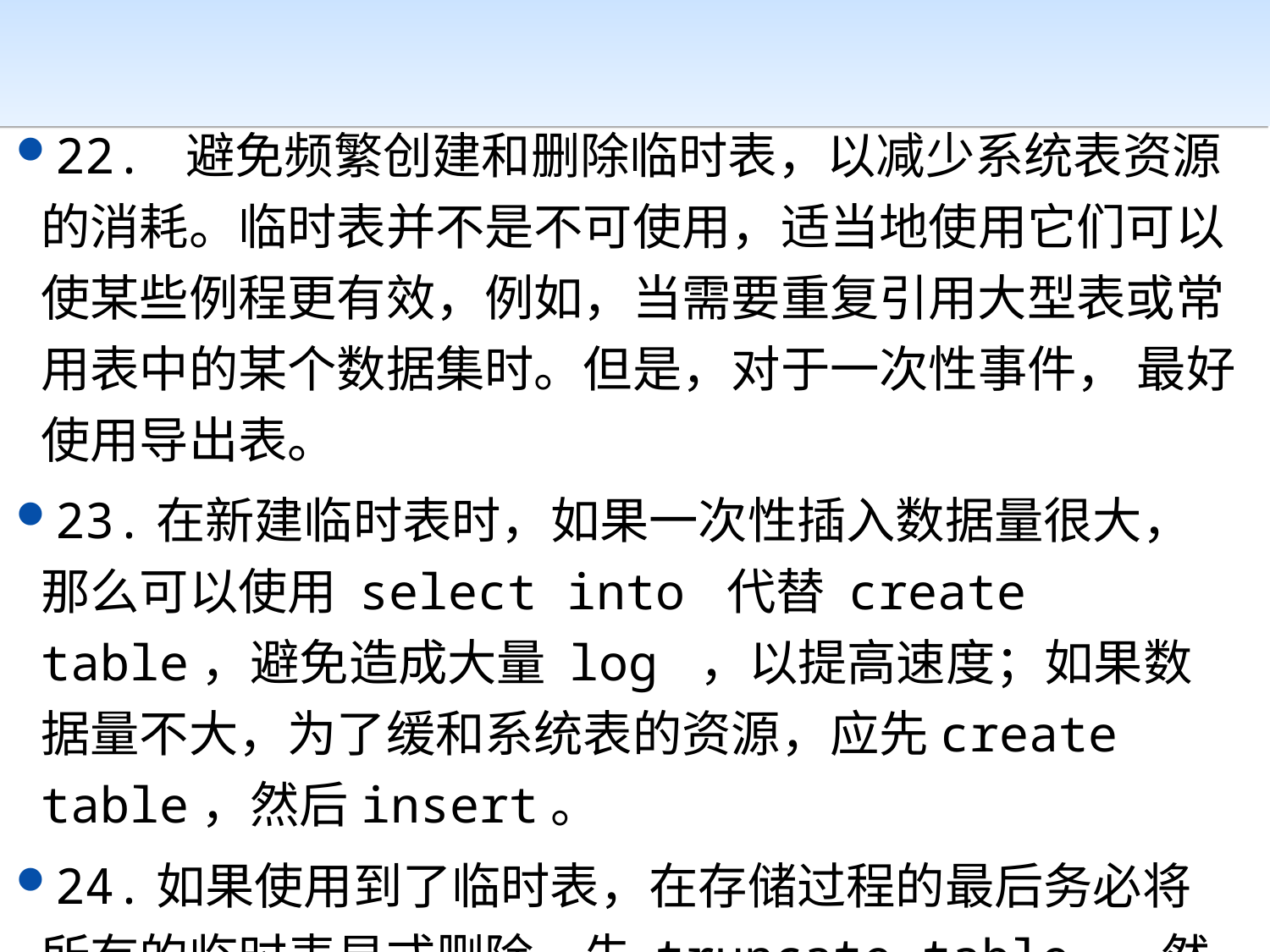

#
22. 避免频繁创建和删除临时表，以减少系统表资源的消耗。临时表并不是不可使用，适当地使用它们可以使某些例程更有效，例如，当需要重复引用大型表或常用表中的某个数据集时。但是，对于一次性事件， 最好使用导出表。
23.在新建临时表时，如果一次性插入数据量很大，那么可以使用 select into 代替 create table，避免造成大量 log ，以提高速度；如果数据量不大，为了缓和系统表的资源，应先create table，然后insert。
24.如果使用到了临时表，在存储过程的最后务必将所有的临时表显式删除，先 truncate table ，然后 drop table ，这样可以避免系统表的较长时间锁定。